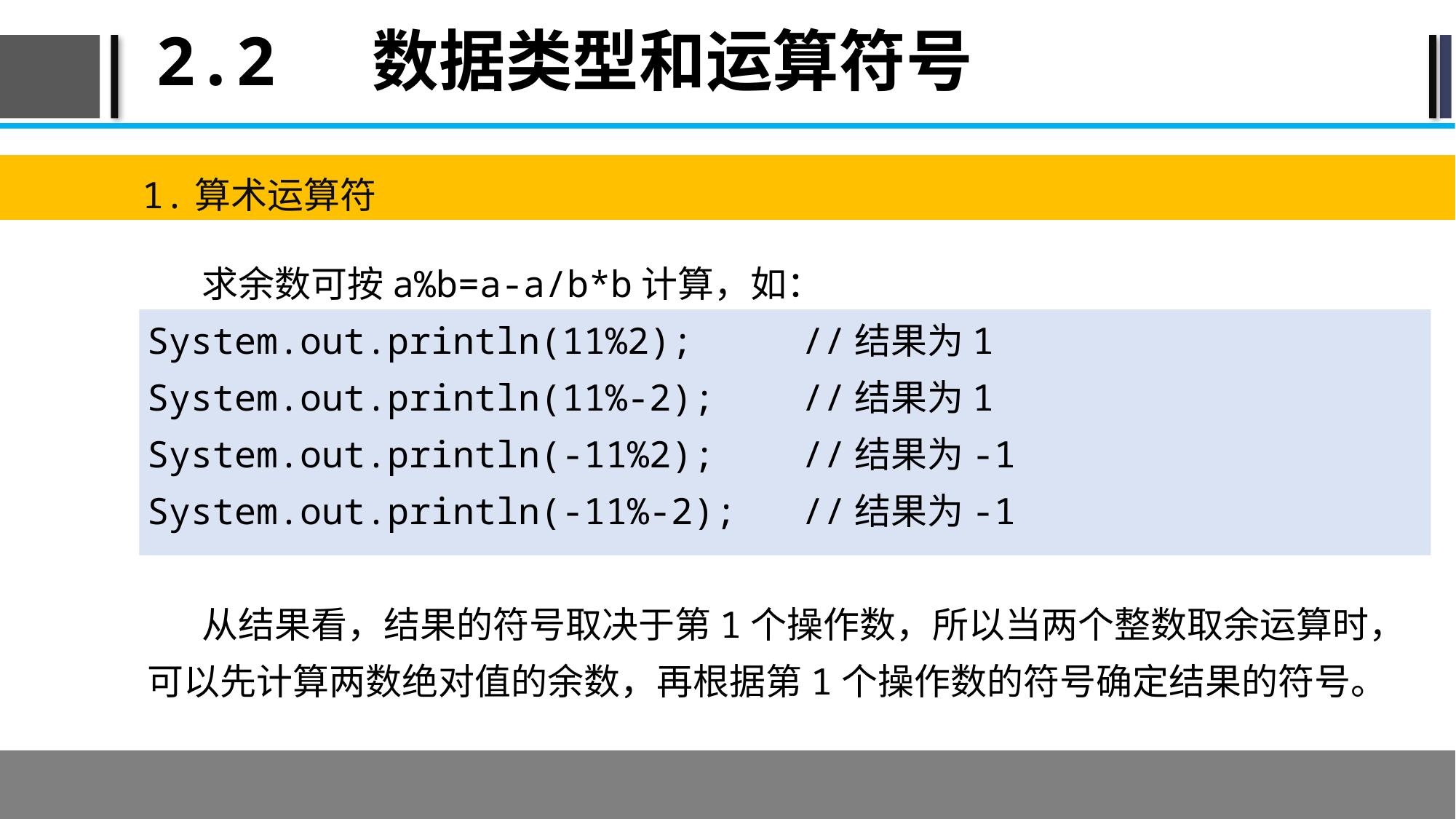

# 2.2  数据类型和运算符号

1.算术运算符

求余数可按a%b=a-a/b*b计算，如：
System.out.println(11%2);     //结果为1
System.out.println(11%-2);    //结果为1
System.out.println(-11%2);    //结果为-1
System.out.println(-11%-2);   //结果为-1

从结果看，结果的符号取决于第1个操作数，所以当两个整数取余运算时，可以先计算两数绝对值的余数，再根据第1个操作数的符号确定结果的符号。